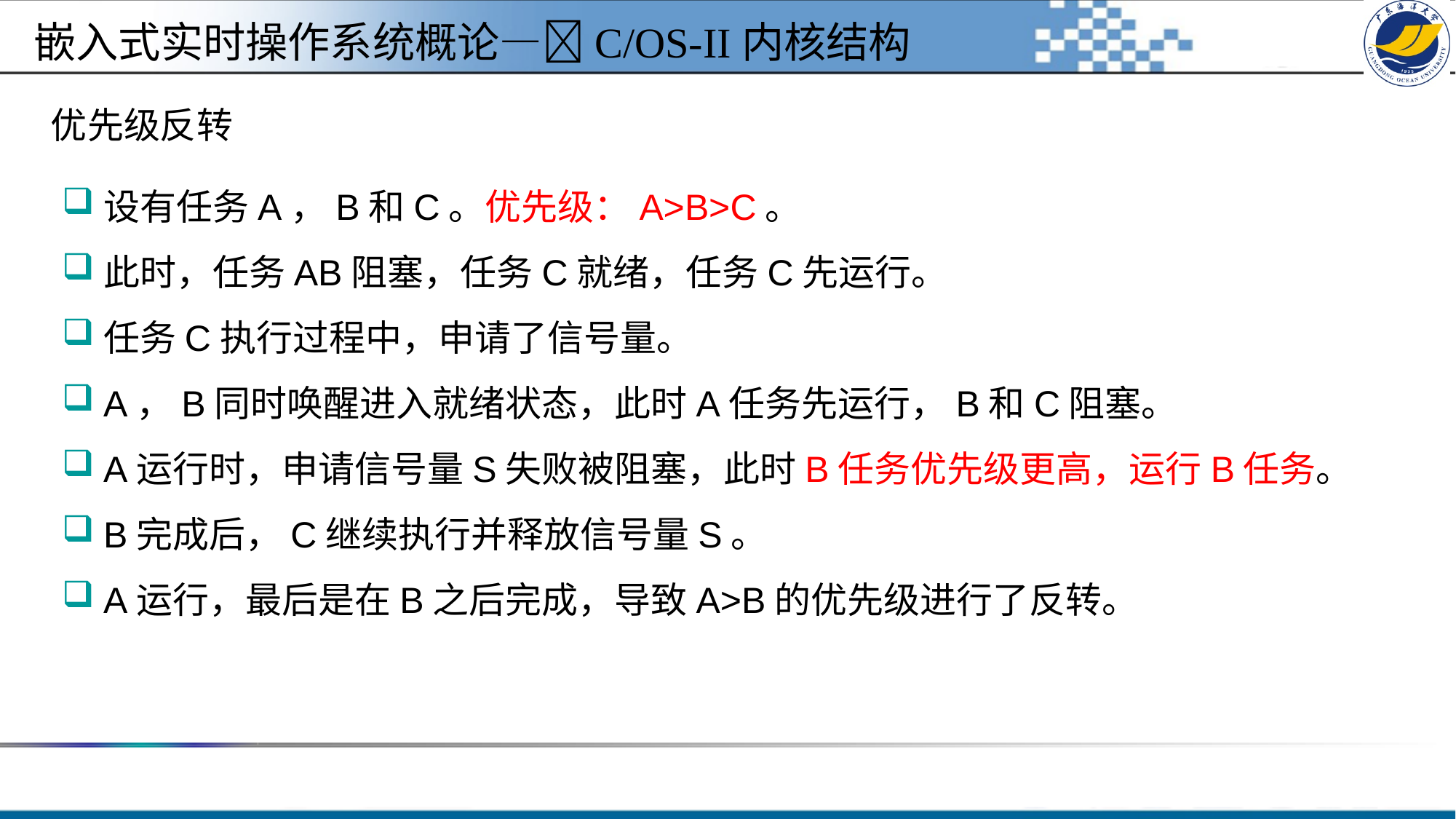

嵌入式实时操作系统概论—μC/OS-II内核结构
# 优先级反转
设有任务A，B和C。优先级：A>B>C。
此时，任务AB阻塞，任务C就绪，任务C先运行。
任务C执行过程中，申请了信号量。
A，B同时唤醒进入就绪状态，此时A任务先运行，B和C阻塞。
A运行时，申请信号量S失败被阻塞，此时B任务优先级更高，运行B任务。
B完成后，C继续执行并释放信号量S。
A运行，最后是在B之后完成，导致A>B的优先级进行了反转。
66